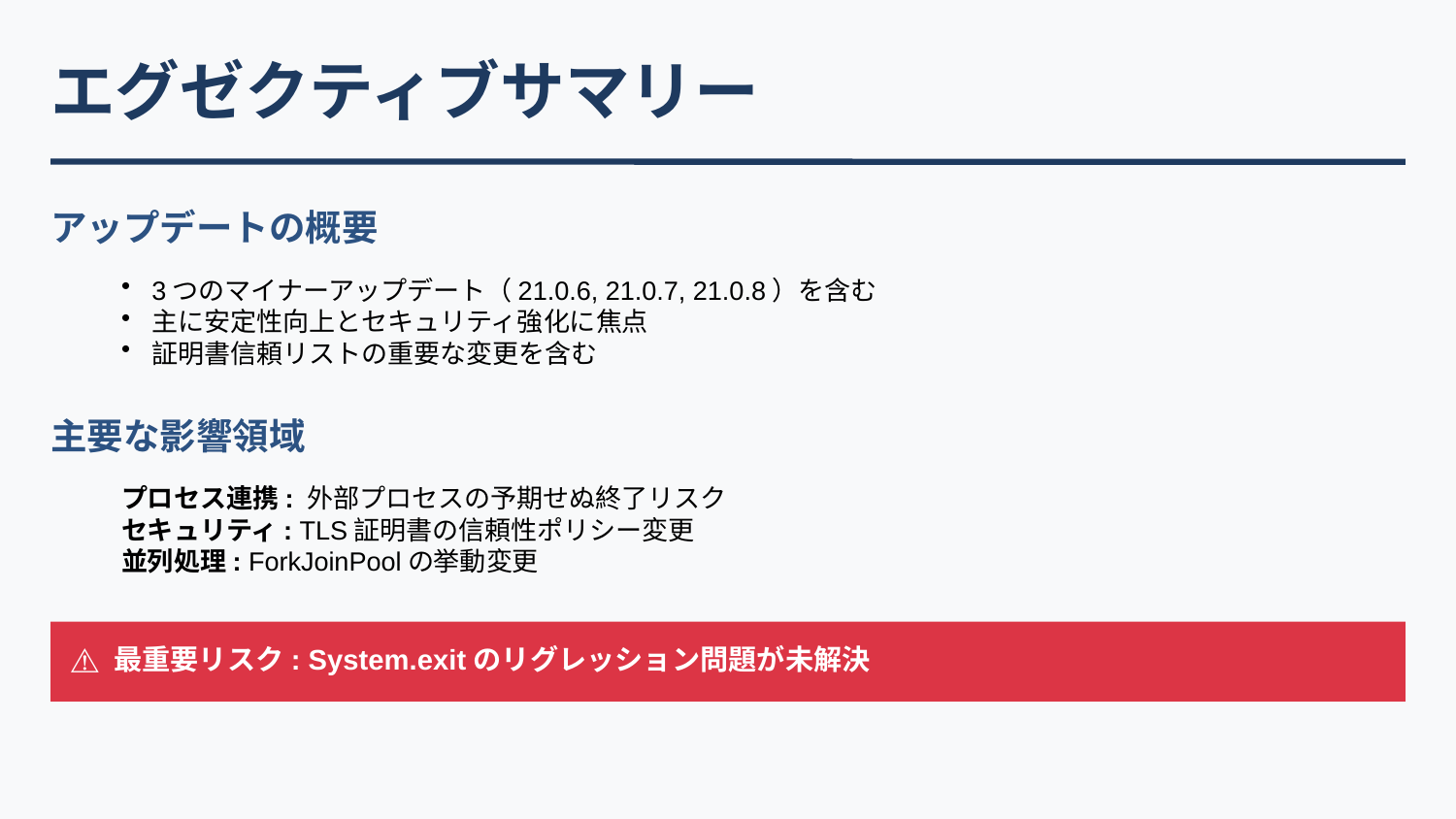

エグゼクティブサマリー

アップデートの概要
3つのマイナーアップデート（21.0.6, 21.0.7, 21.0.8）を含む
主に安定性向上とセキュリティ強化に焦点
証明書信頼リストの重要な変更を含む
主要な影響領域
プロセス連携: 外部プロセスの予期せぬ終了リスク
セキュリティ: TLS証明書の信頼性ポリシー変更
並列処理: ForkJoinPoolの挙動変更

⚠️ 最重要リスク: System.exitのリグレッション問題が未解決